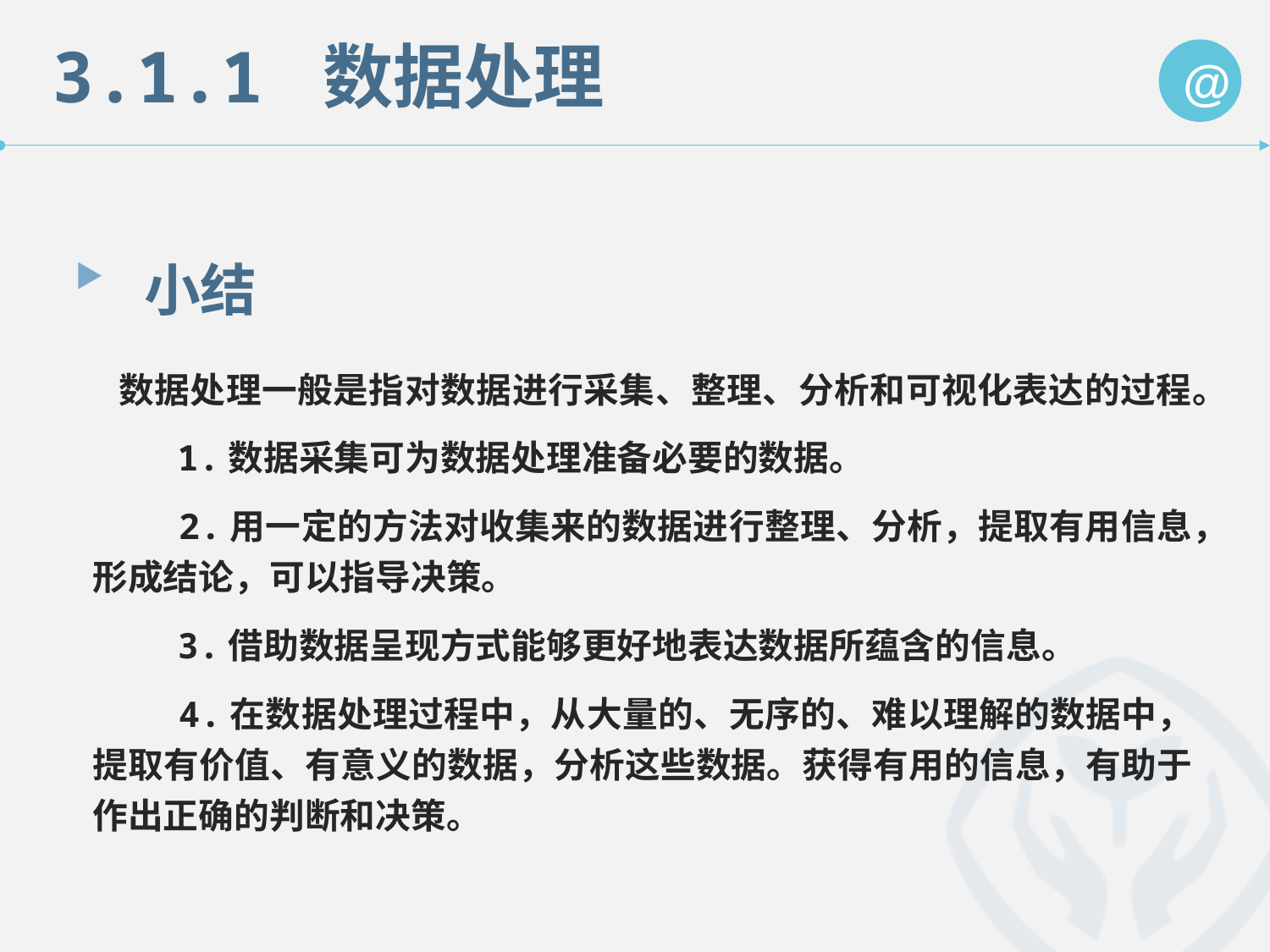

3.1.1 数据处理
@
小结

  数据处理一般是指对数据进行采集、整理、分析和可视化表达的过程。
    1.数据采集可为数据处理准备必要的数据。
    2.用一定的方法对收集来的数据进行整理、分析，提取有用信息，形成结论，可以指导决策。
    3.借助数据呈现方式能够更好地表达数据所蕴含的信息。
    4.在数据处理过程中，从大量的、无序的、难以理解的数据中，提取有价值、有意义的数据，分析这些数据。获得有用的信息，有助于作出正确的判断和决策。